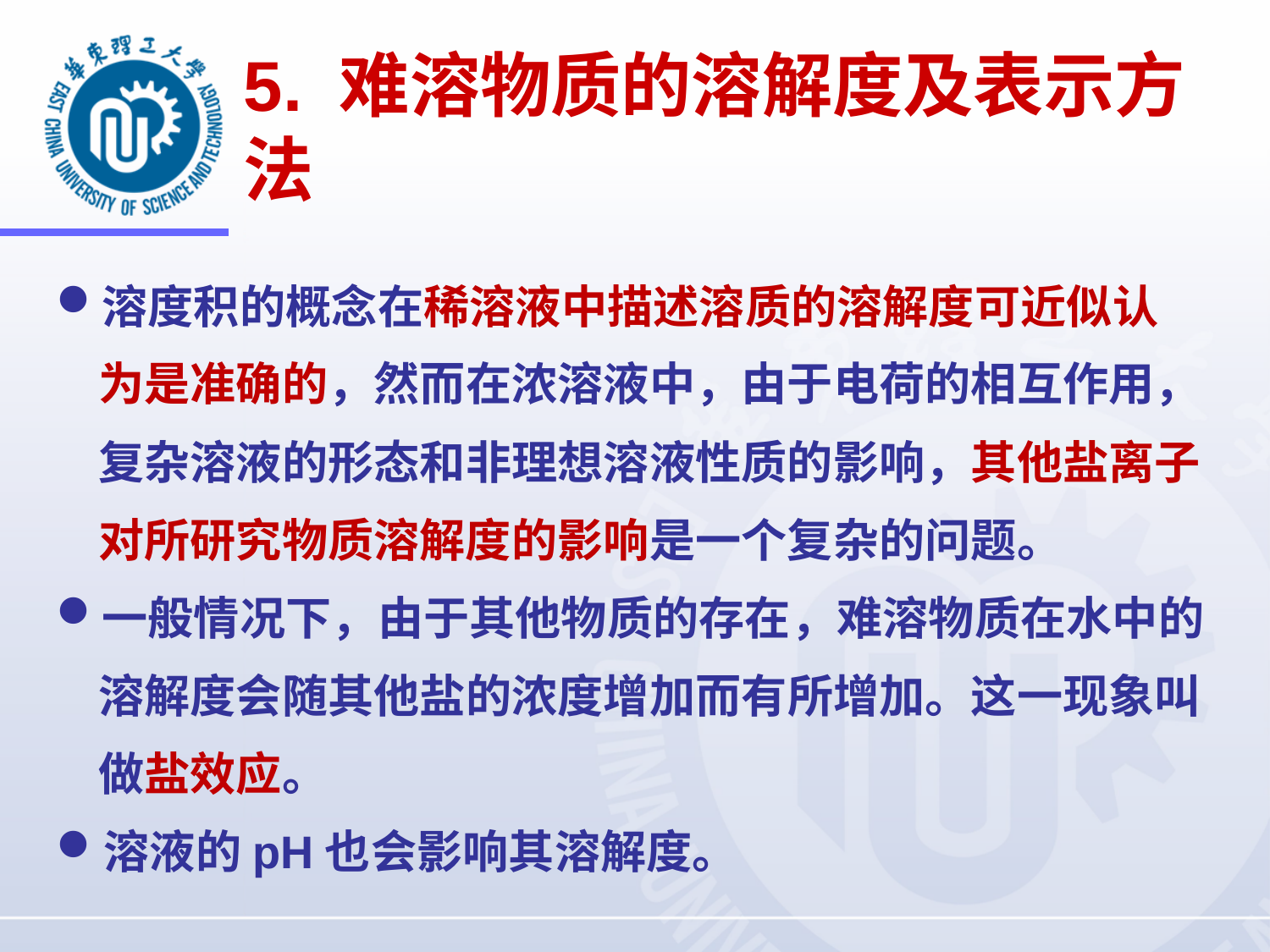

# 5. 难溶物质的溶解度及表示方法
溶度积的概念在稀溶液中描述溶质的溶解度可近似认
   为是准确的，然而在浓溶液中，由于电荷的相互作用，
   复杂溶液的形态和非理想溶液性质的影响，其他盐离子
   对所研究物质溶解度的影响是一个复杂的问题。
一般情况下，由于其他物质的存在，难溶物质在水中的
   溶解度会随其他盐的浓度增加而有所增加。这一现象叫
   做盐效应。
溶液的pH也会影响其溶解度。